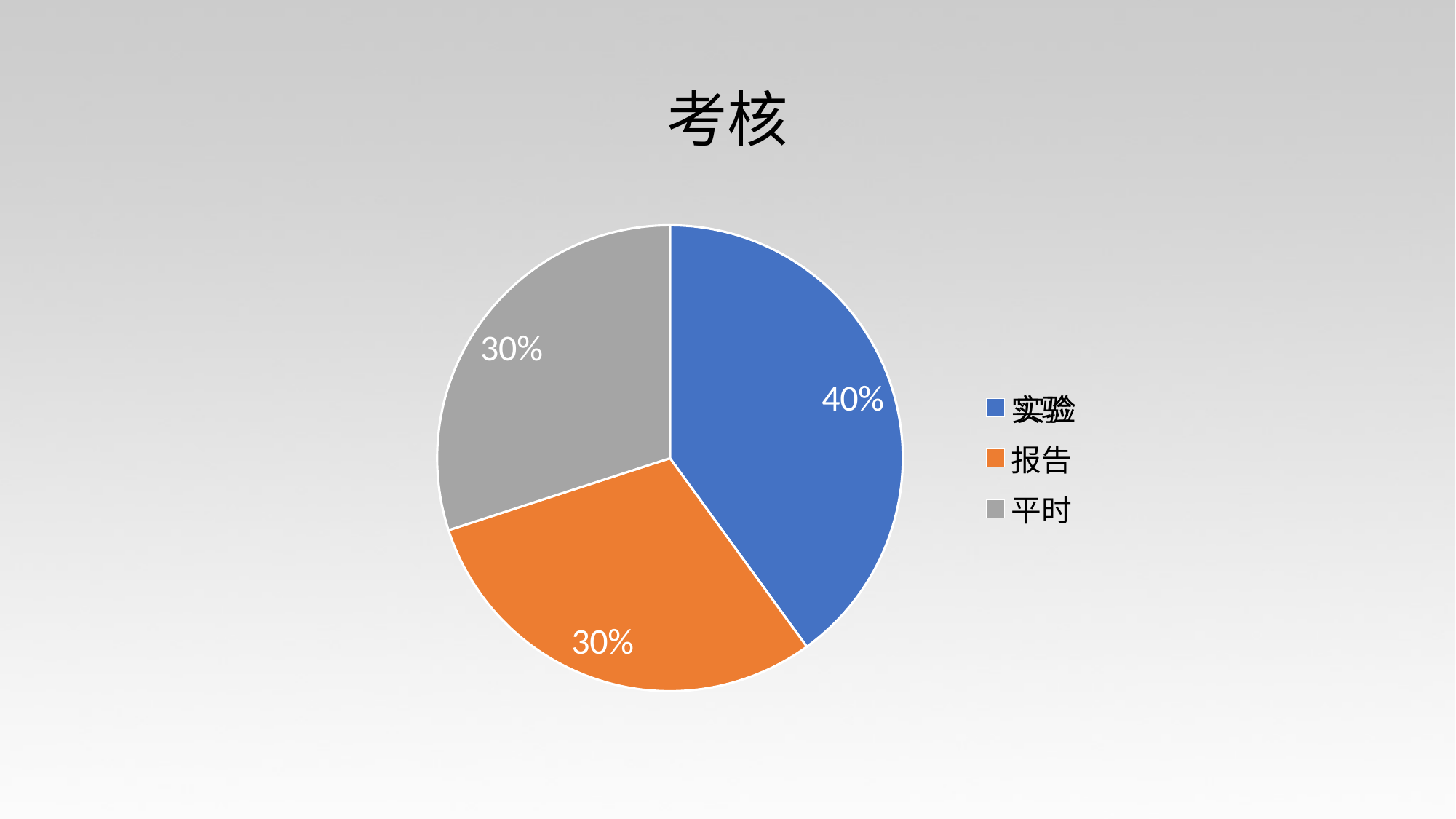

考核

### Chart

| Category | 销售额 |
|---|---|
| 实验 | 40.0 |
| 报告 | 30.0 |
| 平时 | 30.0 |
实验